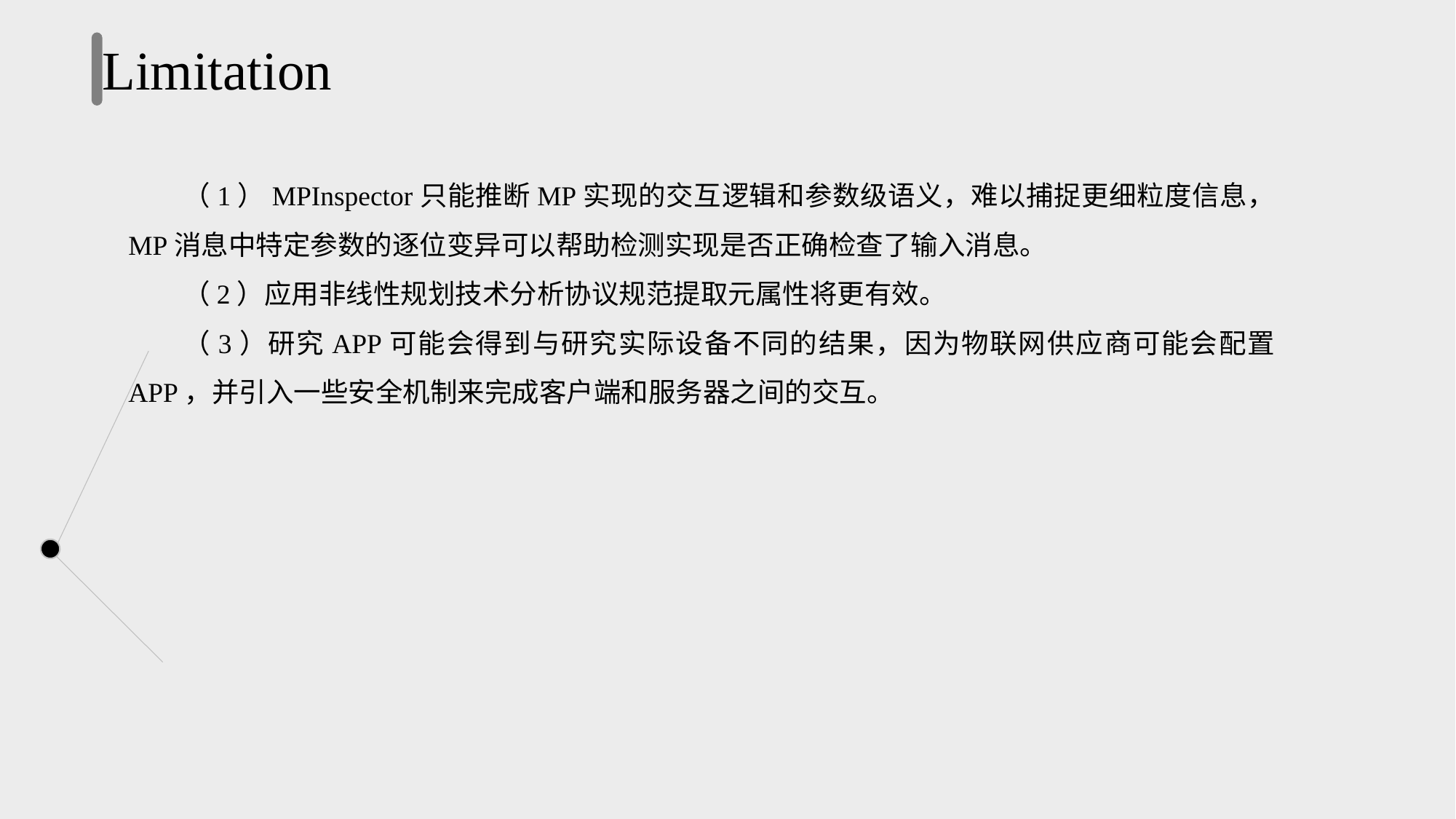

Limitation

（1）MPInspector只能推断MP实现的交互逻辑和参数级语义，难以捕捉更细粒度信息，MP消息中特定参数的逐位变异可以帮助检测实现是否正确检查了输入消息。
（2）应用非线性规划技术分析协议规范提取元属性将更有效。
（3）研究APP可能会得到与研究实际设备不同的结果，因为物联网供应商可能会配置APP，并引入一些安全机制来完成客户端和服务器之间的交互。